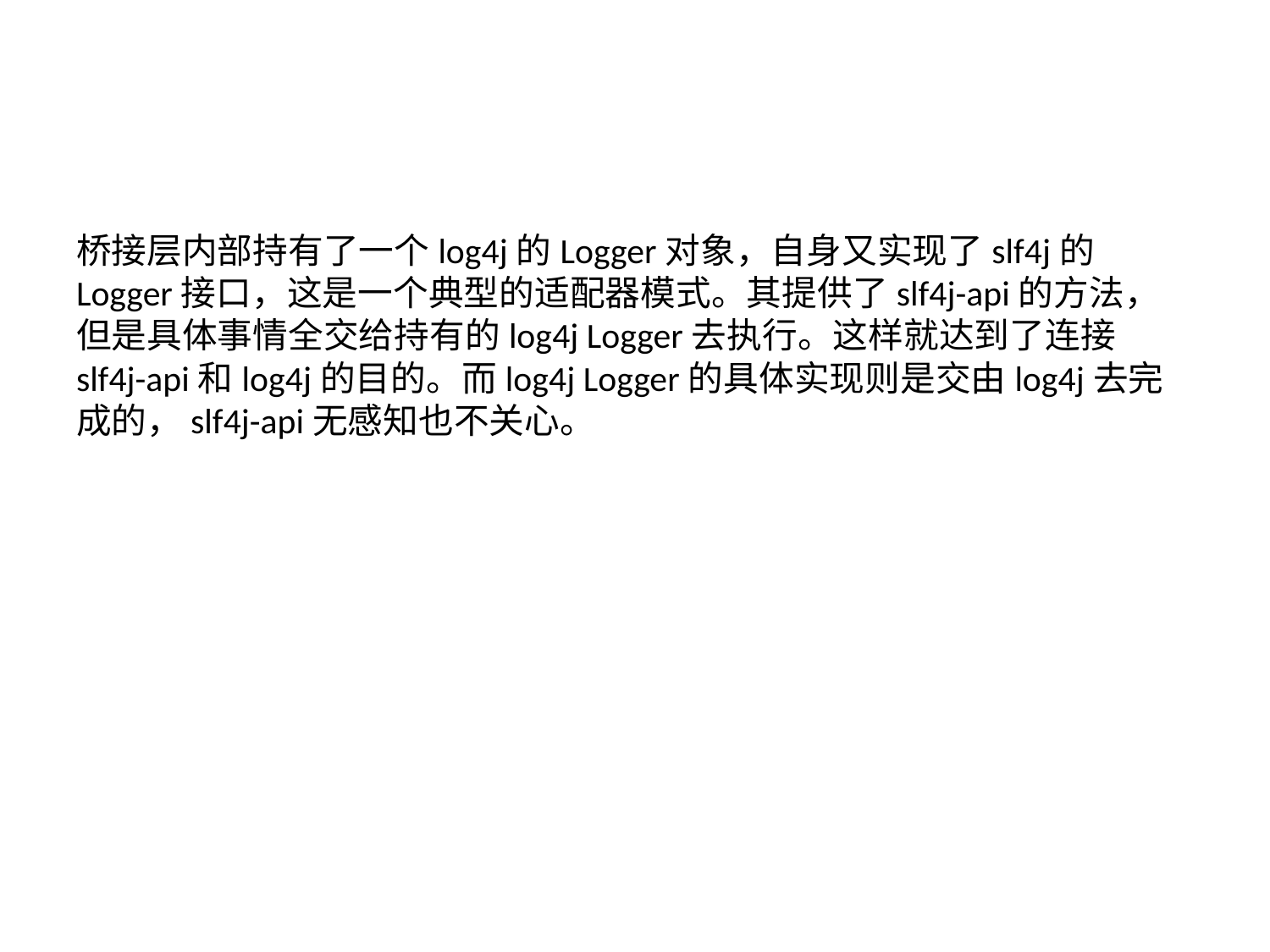

#
桥接层内部持有了一个log4j的Logger对象，自身又实现了slf4j的Logger接口，这是一个典型的适配器模式。其提供了slf4j-api的方法，但是具体事情全交给持有的log4j Logger去执行。这样就达到了连接slf4j-api和log4j的目的。而log4j Logger的具体实现则是交由log4j去完成的，slf4j-api无感知也不关心。